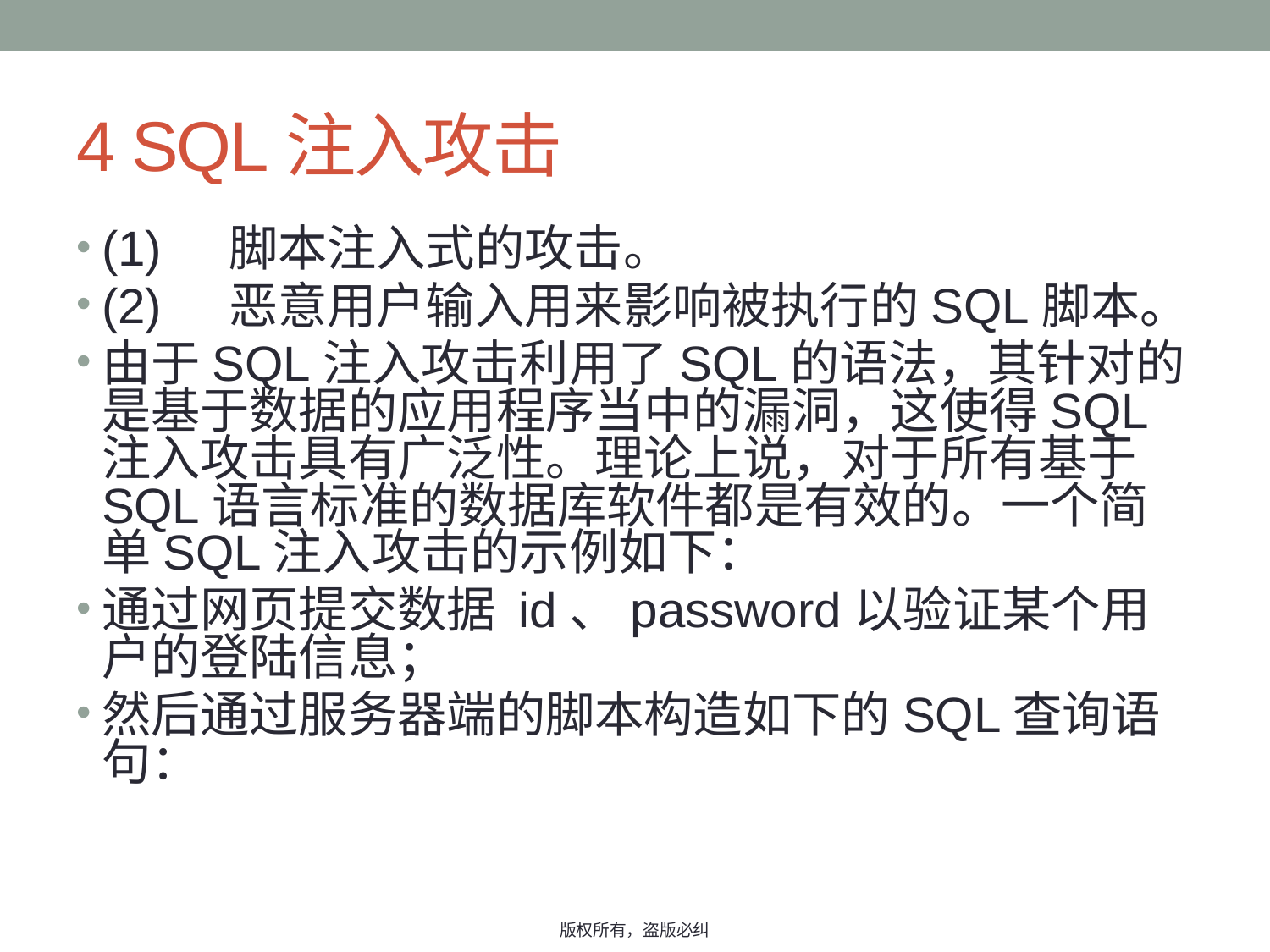

# 4 SQL注入攻击
(1)	脚本注入式的攻击。
(2)	恶意用户输入用来影响被执行的SQL脚本。
由于SQL注入攻击利用了SQL的语法，其针对的是基于数据的应用程序当中的漏洞，这使得SQL注入攻击具有广泛性。理论上说，对于所有基于SQL语言标准的数据库软件都是有效的。一个简单SQL注入攻击的示例如下：
通过网页提交数据 id、password以验证某个用户的登陆信息；
然后通过服务器端的脚本构造如下的SQL查询语句：
版权所有，盗版必纠